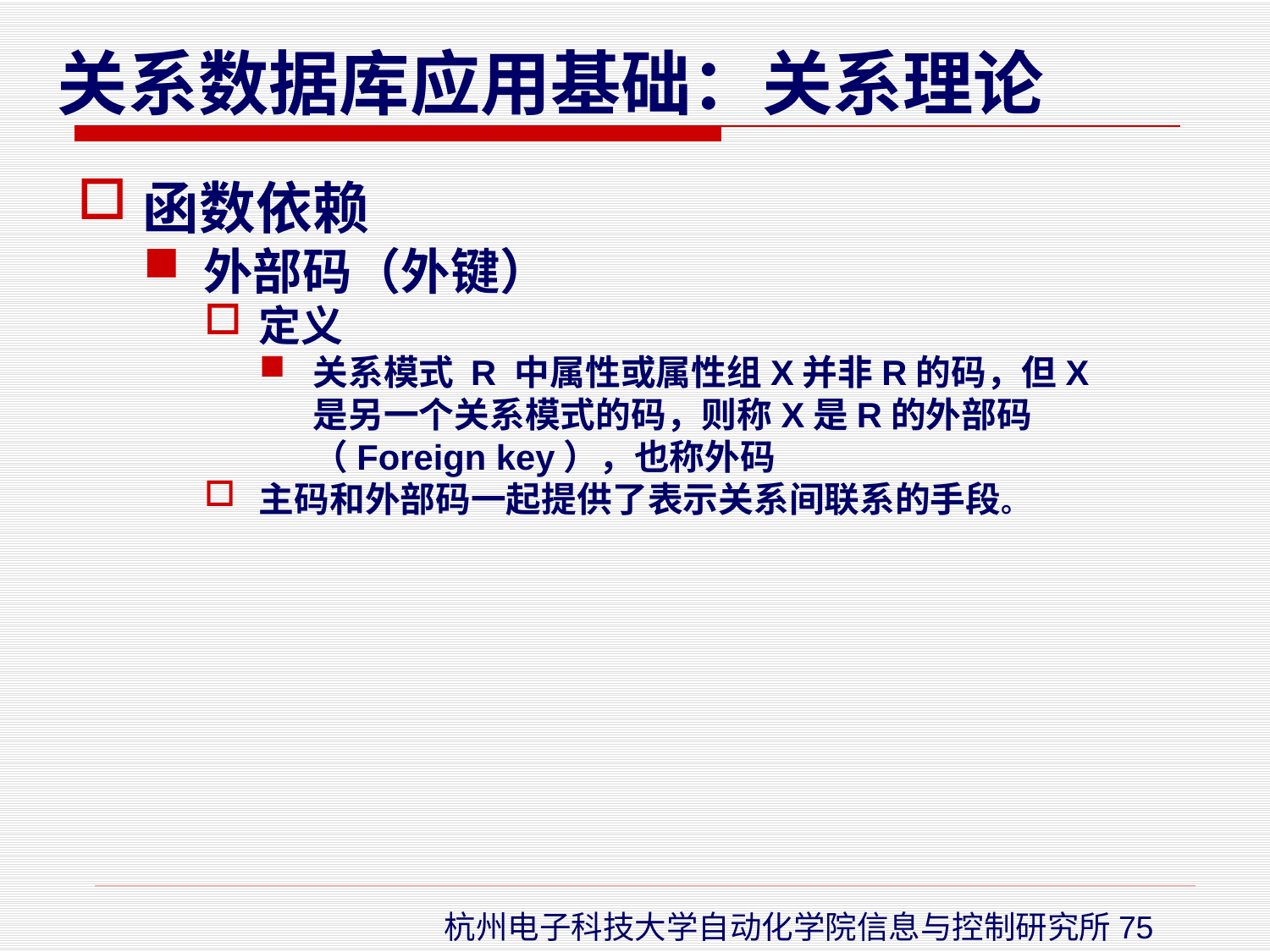

函数依赖
外部码（外键）
定义
关系模式 R 中属性或属性组X并非R的码，但X是另一个关系模式的码，则称X是R的外部码（Foreign key），也称外码
主码和外部码一起提供了表示关系间联系的手段。